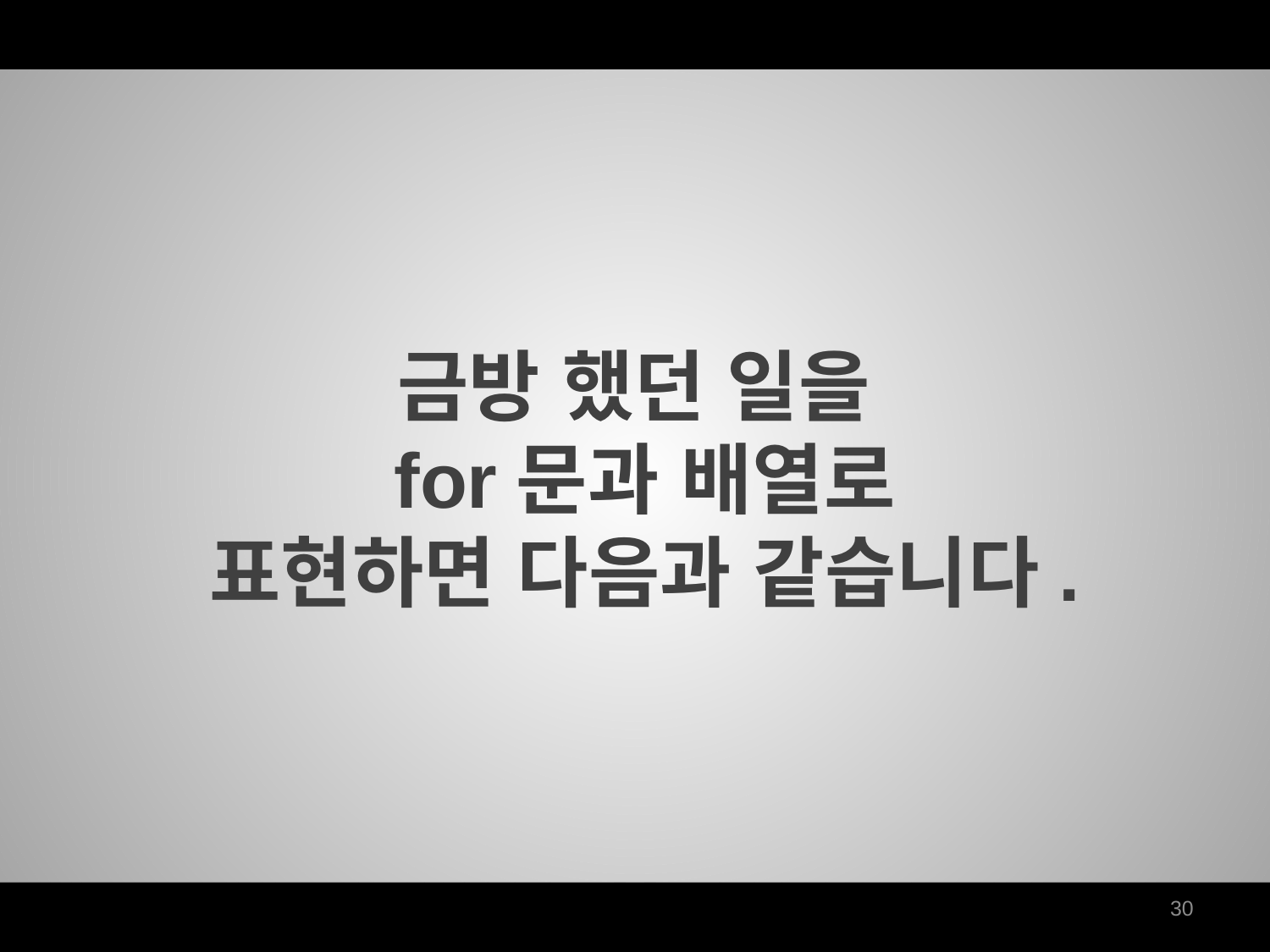

금방 했던 일을
for문과 배열로
표현하면 다음과 같습니다.
30